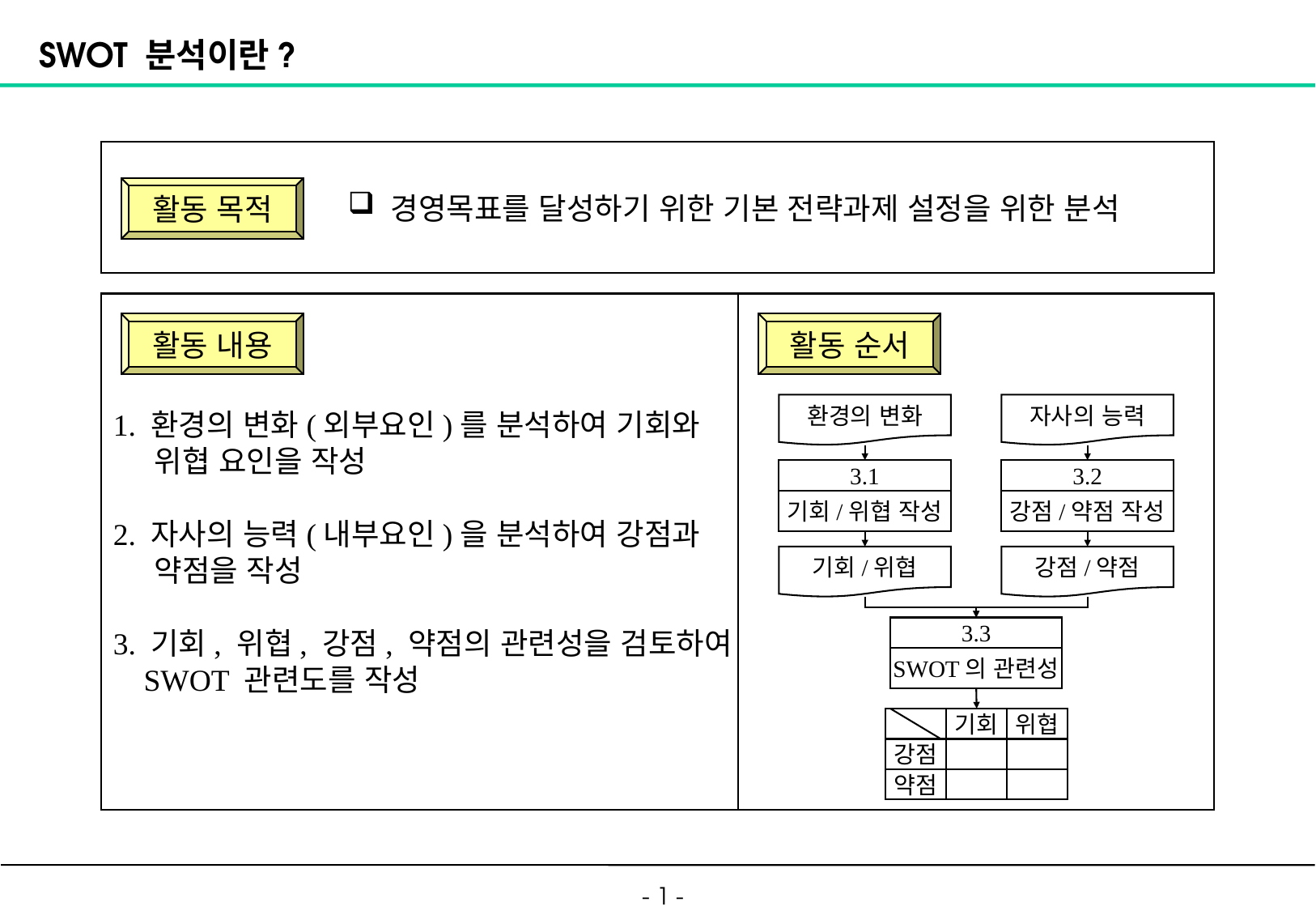

# SWOT 분석이란?
 경영목표를 달성하기 위한 기본 전략과제 설정을 위한 분석
활동 목적
1. 환경의 변화(외부요인)를 분석하여 기회와
    위협 요인을 작성

2. 자사의 능력(내부요인)을 분석하여 강점과
    약점을 작성

3. 기회, 위협, 강점, 약점의 관련성을 검토하여
    SWOT 관련도를 작성

활동 내용
활동 순서
환경의 변화
자사의 능력
3.1
기회/위협 작성
3.2
강점/약점 작성
기회/위협
강점/약점
3.3
SWOT의 관련성

기회
위협
강점

약점

- 1 -